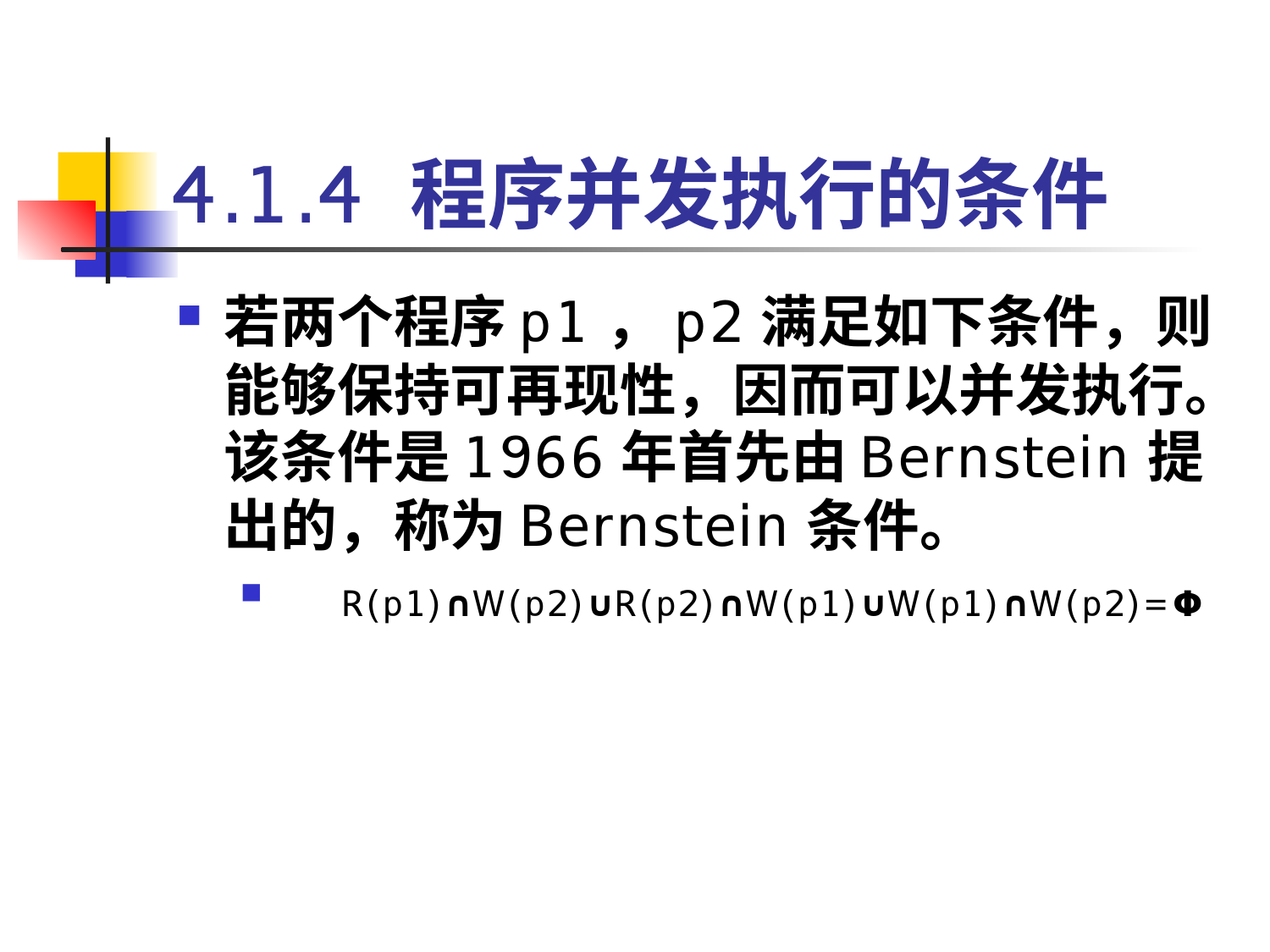

# 4.1.4 程序并发执行的条件
若两个程序p1，p2满足如下条件，则能够保持可再现性，因而可以并发执行。该条件是1966年首先由Bernstein提出的，称为Bernstein条件。
    R(p1)∩W(p2)∪R(p2)∩W(p1)∪W(p1)∩W(p2)=Φ